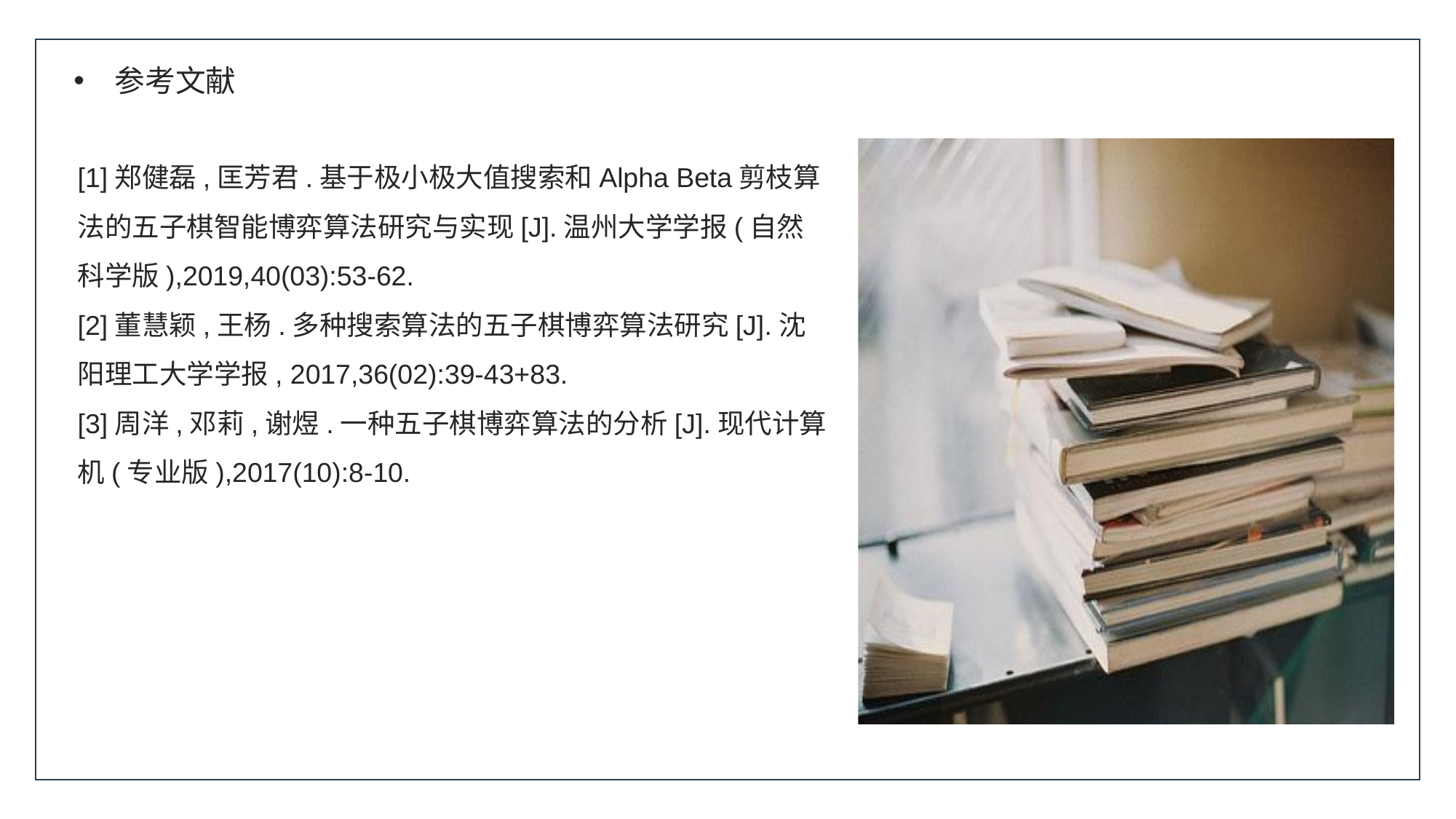

参考文献
[1]郑健磊,匡芳君.基于极小极大值搜索和Alpha Beta剪枝算法的五子棋智能博弈算法研究与实现[J].温州大学学报(自然科学版),2019,40(03):53-62.
[2]董慧颖,王杨.多种搜索算法的五子棋博弈算法研究[J].沈阳理工大学学报, 2017,36(02):39-43+83.
[3]周洋,邓莉,谢煜.一种五子棋博弈算法的分析[J].现代计算机(专业版),2017(10):8-10.